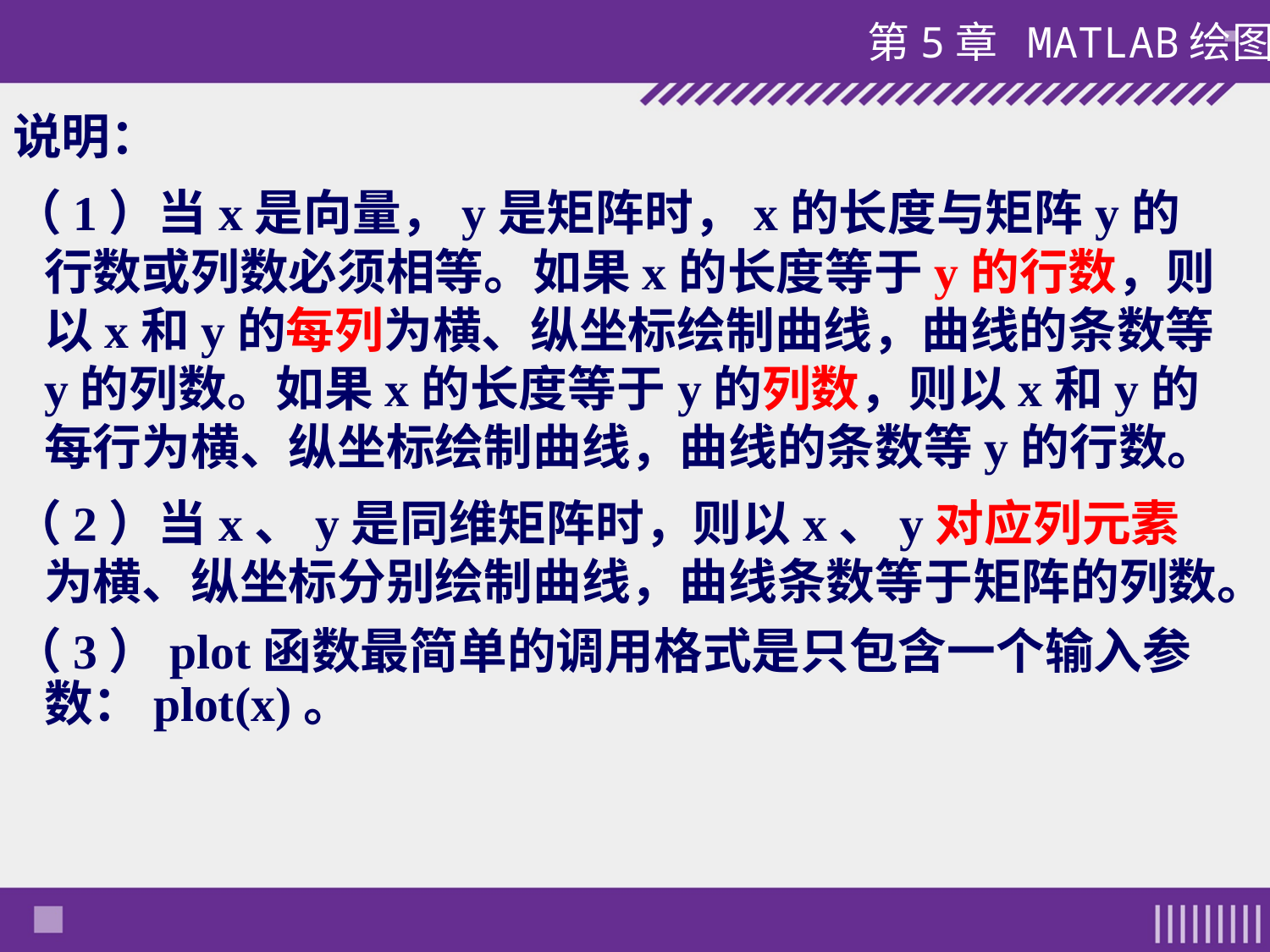

#
说明：
（1）当x是向量，y是矩阵时，x的长度与矩阵y的行数或列数必须相等。如果x的长度等于y的行数，则以x和y的每列为横、纵坐标绘制曲线，曲线的条数等y的列数。如果x的长度等于y的列数，则以x和y的每行为横、纵坐标绘制曲线，曲线的条数等y的行数。
（2）当x、y是同维矩阵时，则以x、y对应列元素为横、纵坐标分别绘制曲线，曲线条数等于矩阵的列数。
（3）plot函数最简单的调用格式是只包含一个输入参数：plot(x)。